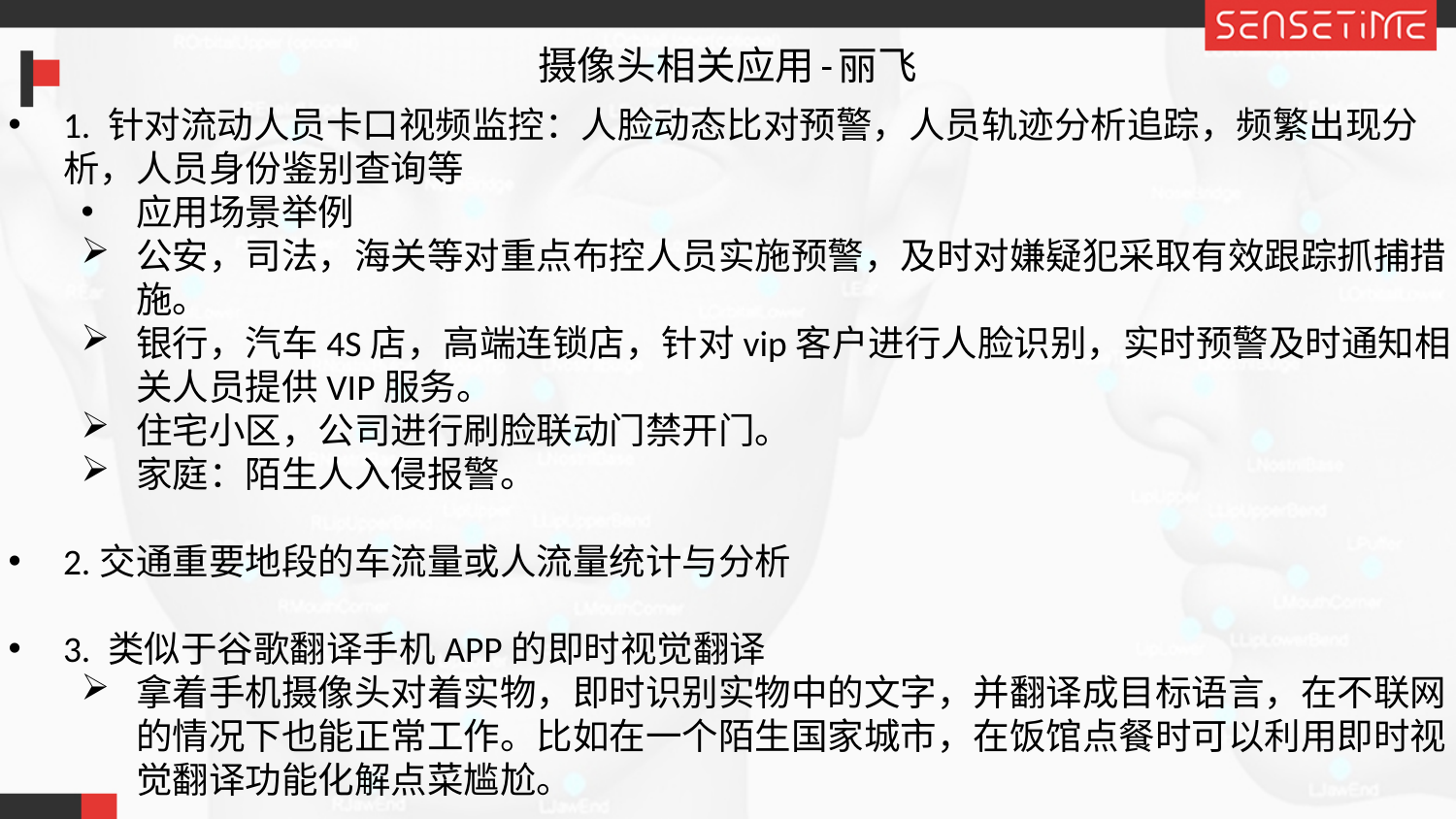

# 摄像头相关应用-丽飞
1. 针对流动人员卡口视频监控：人脸动态比对预警，人员轨迹分析追踪，频繁出现分析，人员身份鉴别查询等
应用场景举例
公安，司法，海关等对重点布控人员实施预警，及时对嫌疑犯采取有效跟踪抓捕措施。
银行，汽车4S店，高端连锁店，针对vip客户进行人脸识别，实时预警及时通知相关人员提供VIP服务。
住宅小区，公司进行刷脸联动门禁开门。
家庭：陌生人入侵报警。

2.交通重要地段的车流量或人流量统计与分析

3. 类似于谷歌翻译手机APP的即时视觉翻译
拿着手机摄像头对着实物，即时识别实物中的文字，并翻译成目标语言，在不联网的情况下也能正常工作。比如在一个陌生国家城市，在饭馆点餐时可以利用即时视觉翻译功能化解点菜尴尬。